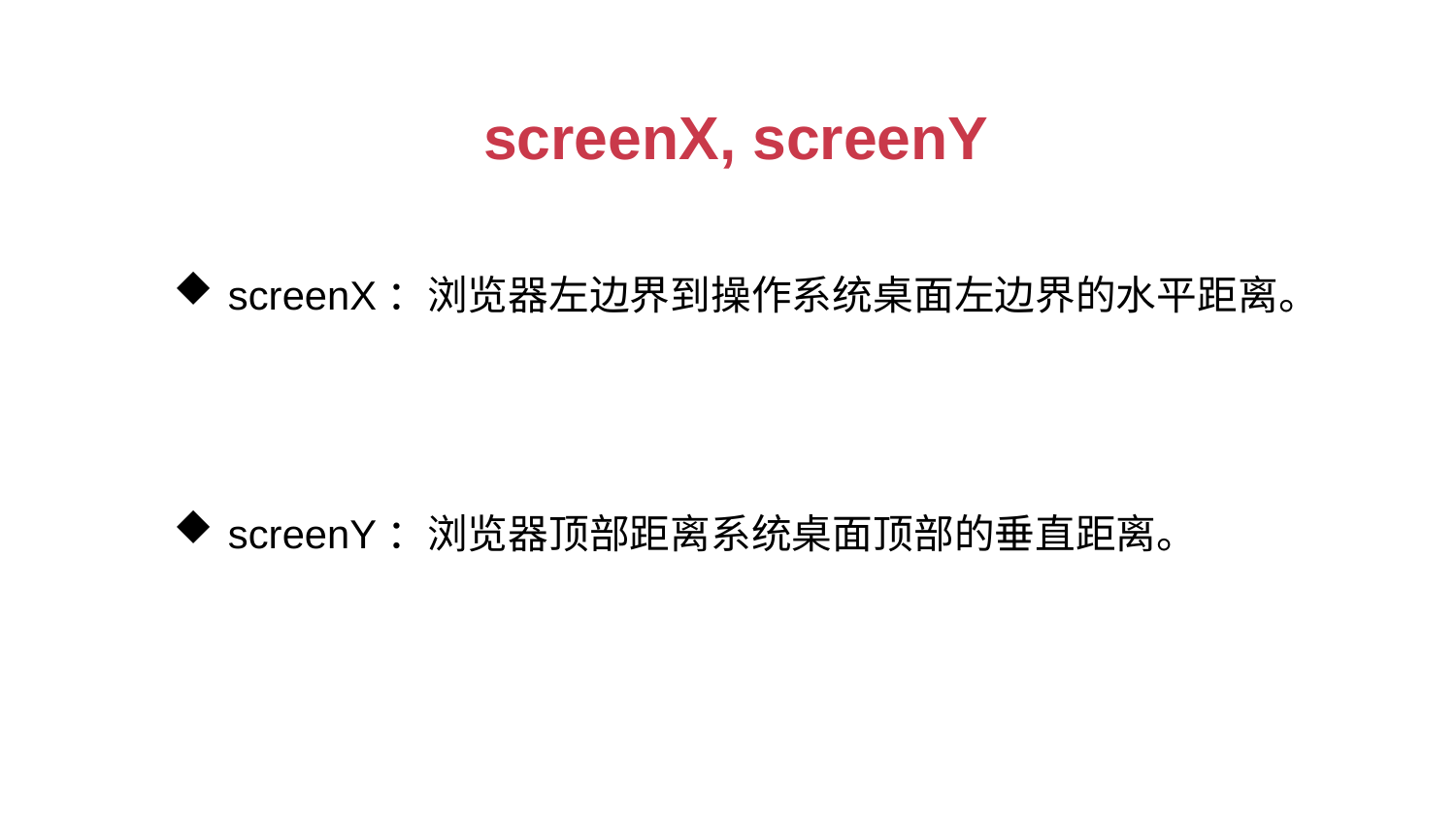

screenX, screenY
screenX：浏览器左边界到操作系统桌面左边界的水平距离。
screenY：浏览器顶部距离系统桌面顶部的垂直距离。